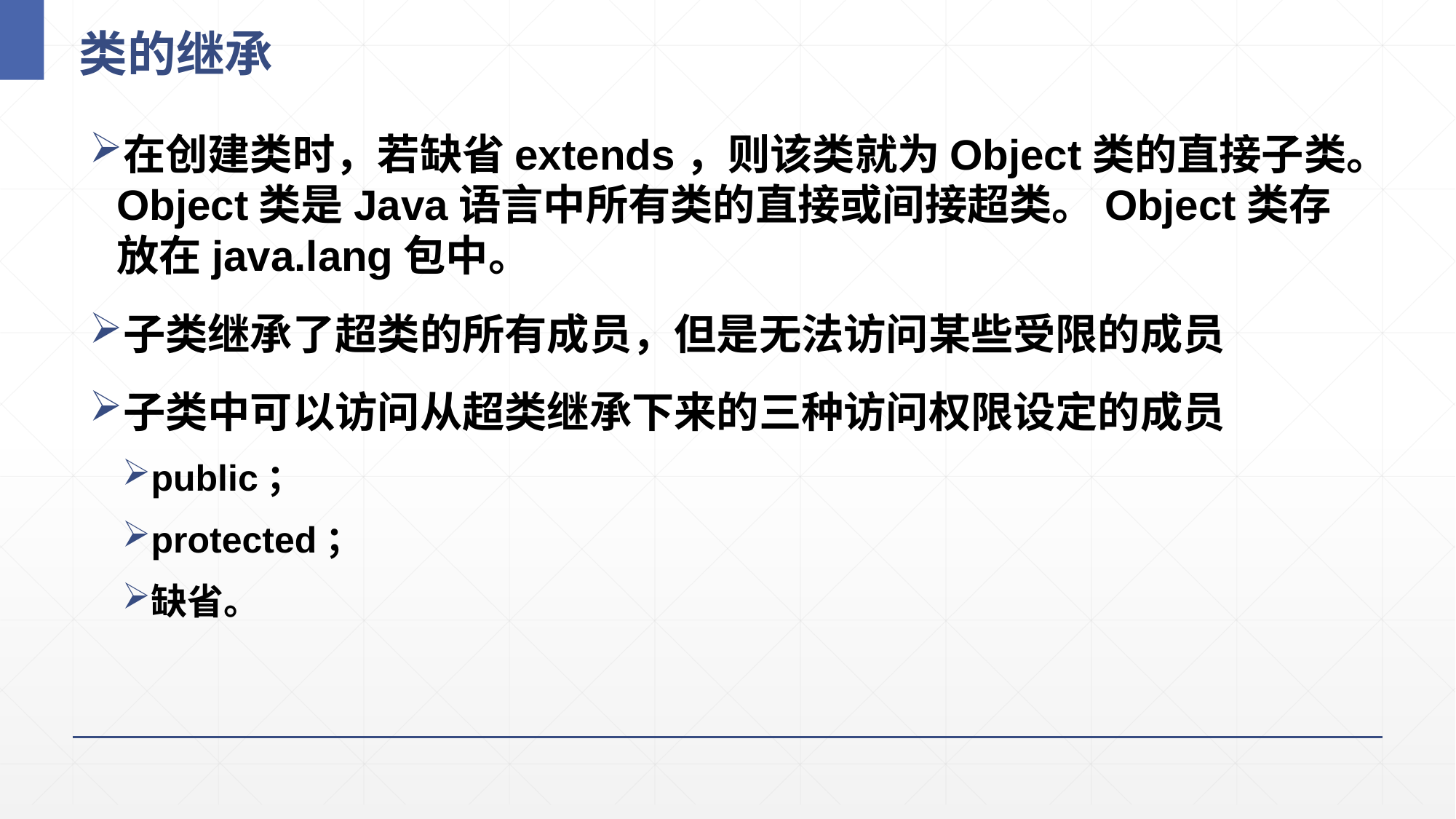

# 类的继承
在创建类时，若缺省extends，则该类就为Object类的直接子类。Object类是Java语言中所有类的直接或间接超类。Object类存放在java.lang包中。
子类继承了超类的所有成员，但是无法访问某些受限的成员
子类中可以访问从超类继承下来的三种访问权限设定的成员
public；
protected；
缺省。